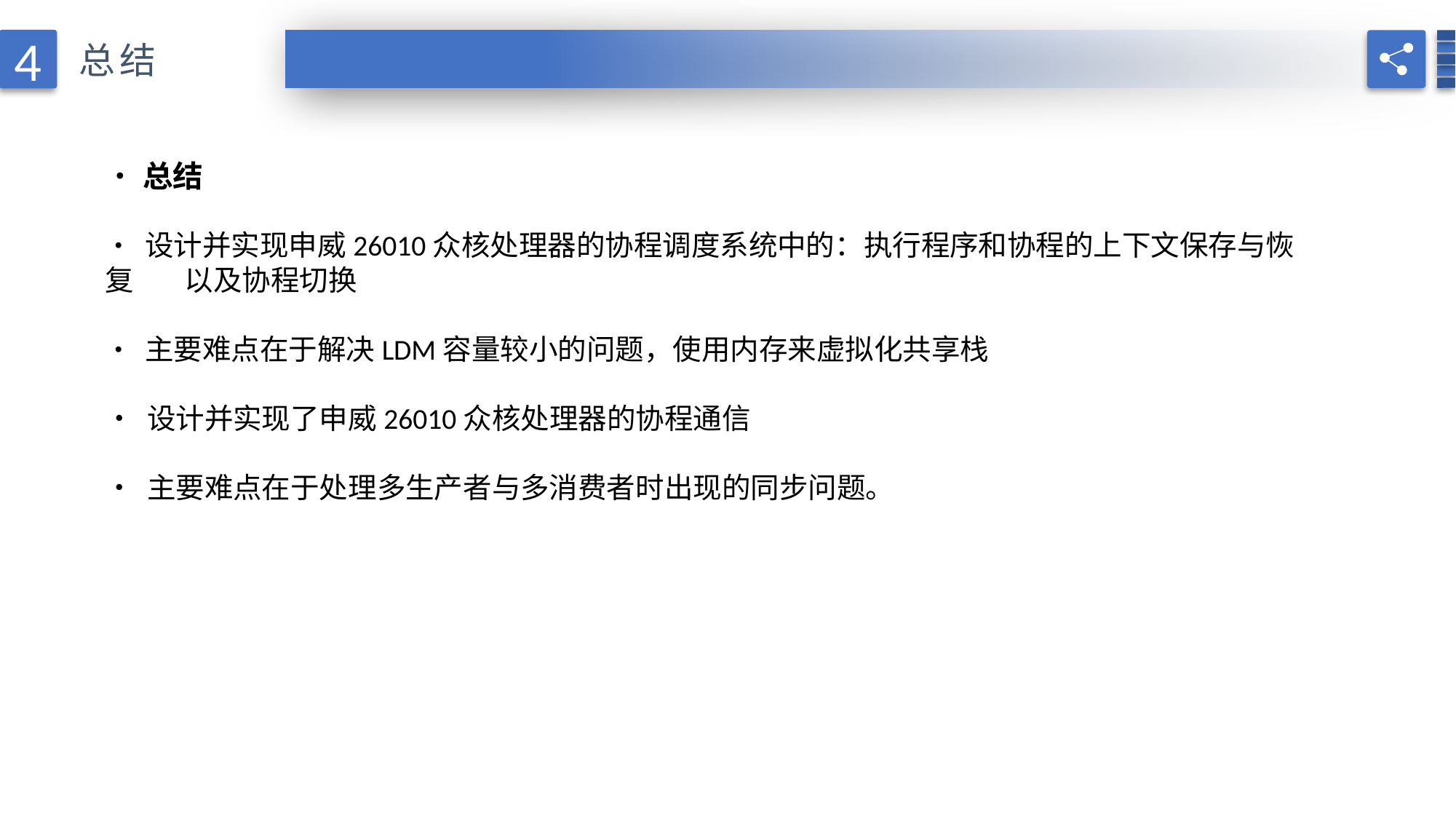

4

总结
•总结
• 设计并实现申威26010众核处理器的协程调度系统中的：执行程序和协程的上下文保存与恢复        以及协程切换

• 主要难点在于解决LDM容量较小的问题，使用内存来虚拟化共享栈

• 设计并实现了申威26010众核处理器的协程通信

• 主要难点在于处理多生产者与多消费者时出现的同步问题。